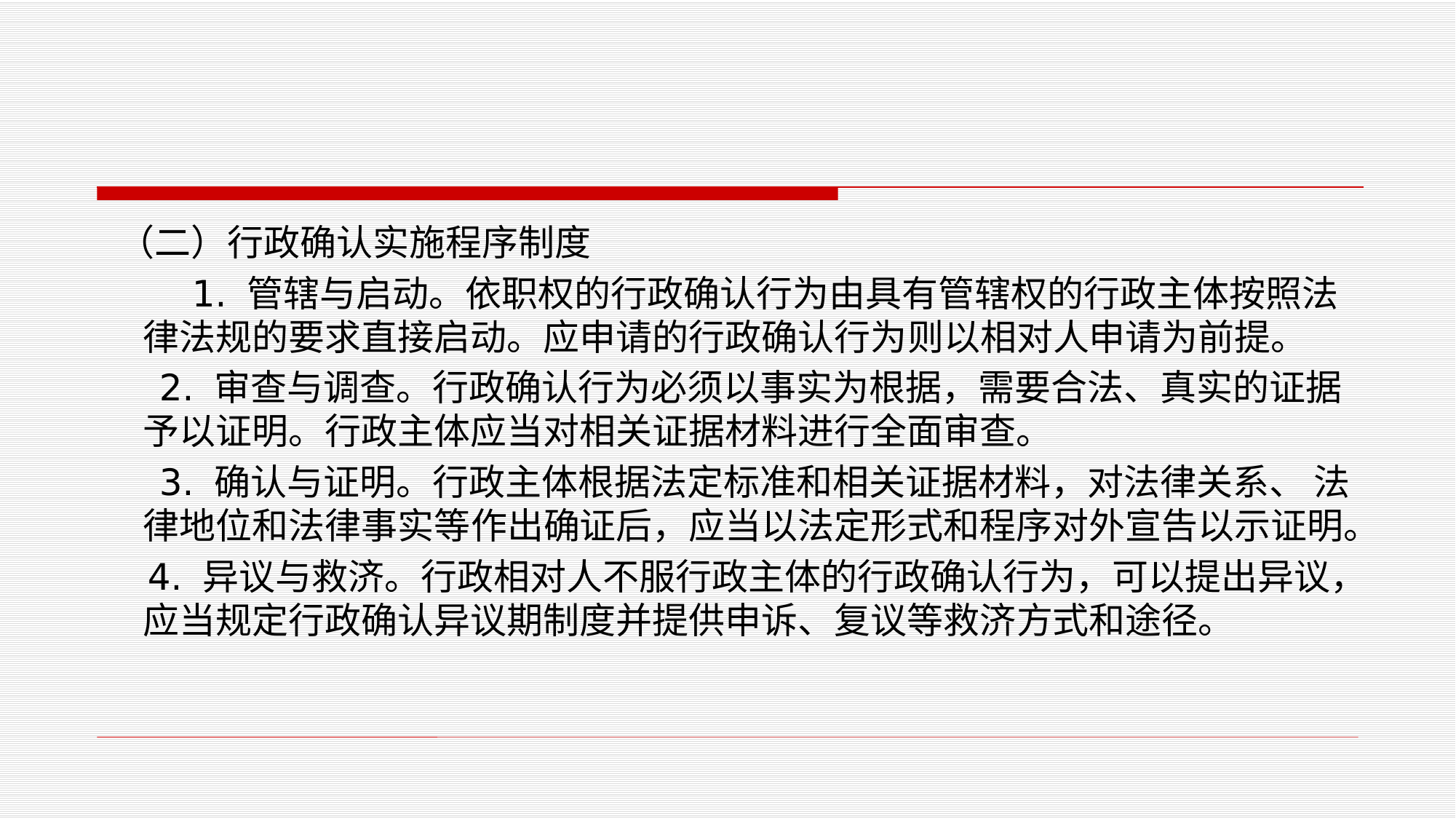

#
 （二）行政确认实施程序制度
     1. 管辖与启动。依职权的行政确认行为由具有管辖权的行政主体按照法律法规的要求直接启动。应申请的行政确认行为则以相对人申请为前提。
     2. 审查与调查。行政确认行为必须以事实为根据，需要合法、真实的证据予以证明。行政主体应当对相关证据材料进行全面审查。
     3. 确认与证明。行政主体根据法定标准和相关证据材料，对法律关系、 法律地位和法律事实等作出确证后，应当以法定形式和程序对外宣告以示证明。
    4. 异议与救济。行政相对人不服行政主体的行政确认行为，可以提出异议，应当规定行政确认异议期制度并提供申诉、复议等救济方式和途径。